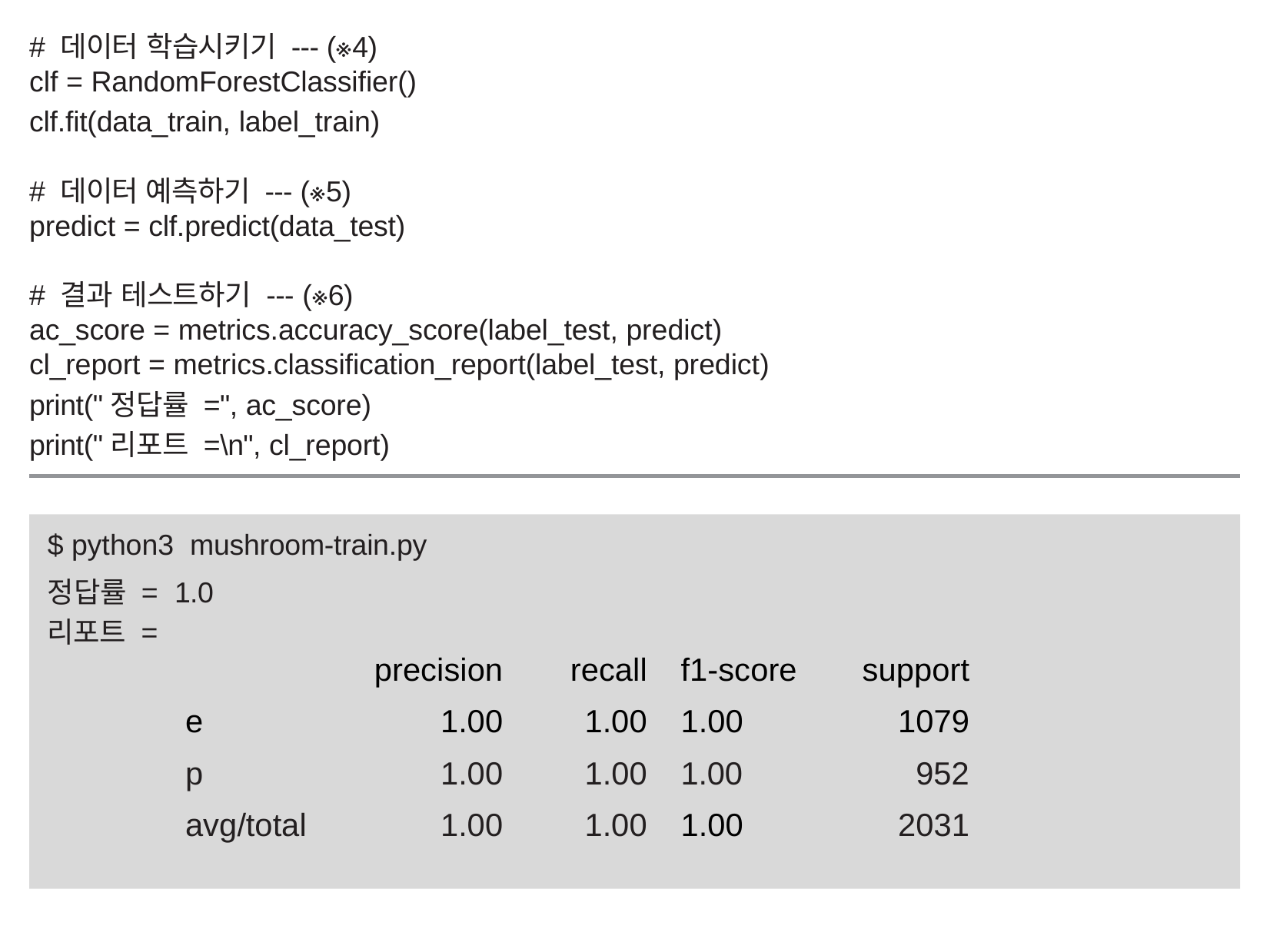

# 데이터 학습시키기 --- (※4)
clf = RandomForestClassifier()
clf.fit(data_train, label_train)

# 데이터 예측하기 --- (※5)
predict = clf.predict(data_test)

# 결과 테스트하기 --- (※6)
ac_score = metrics.accuracy_score(label_test, predict)
cl_report = metrics.classification_report(label_test, predict)
print("정답률 =", ac_score)
print("리포트 =\n", cl_report)

$ python3  mushroom-train.py
정답률 =  1.0
리포트 =

|  | precision | recall | f1-score | support |
| --- | --- | --- | --- | --- |
| e | 1.00 | 1.00 | 1.00 | 1079 |
| p | 1.00 | 1.00 | 1.00 | 952 |
| avg/total | 1.00 | 1.00 | 1.00 | 2031 |